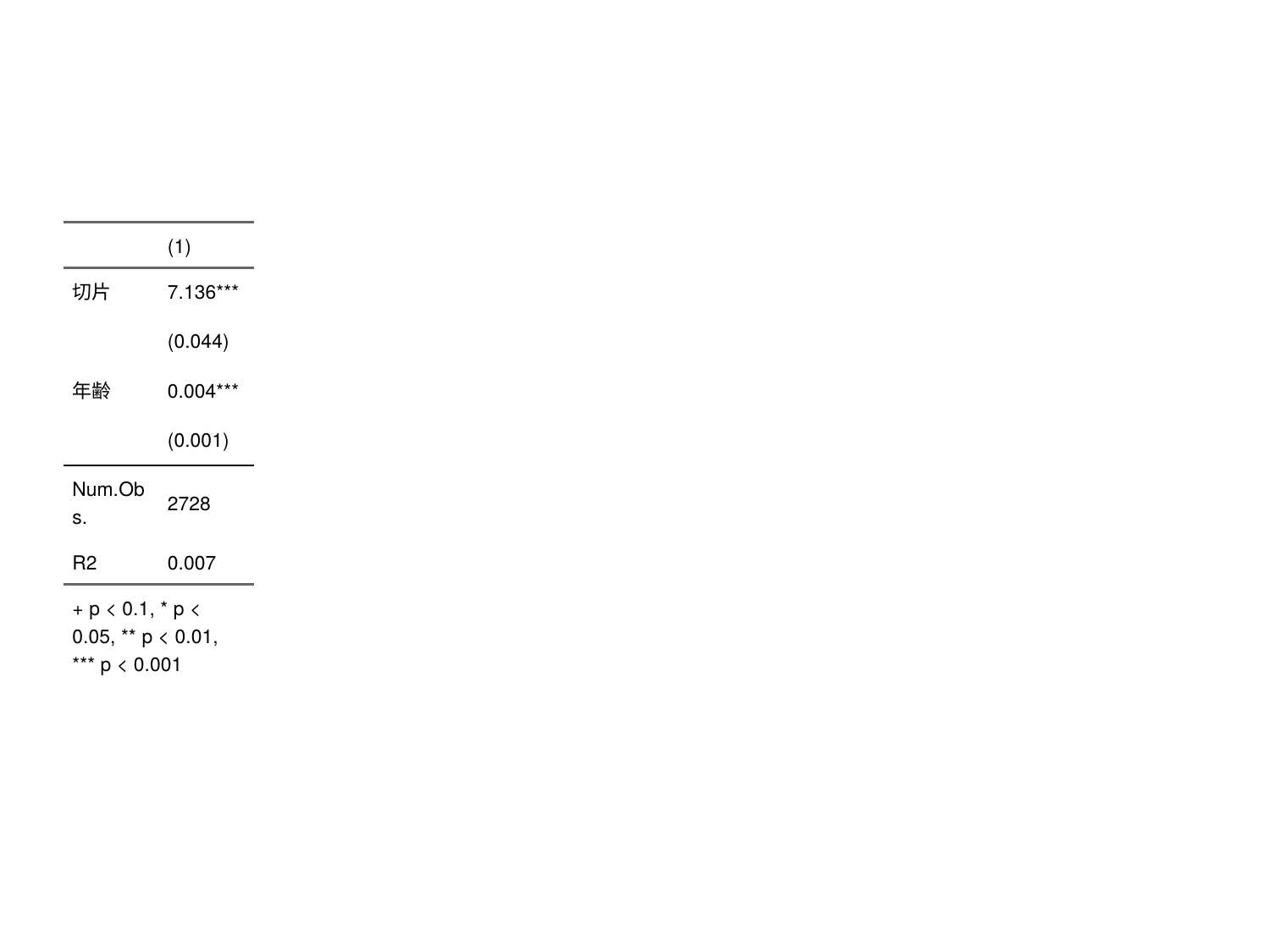

|  | (1) |
| --- | --- |
| 切片 | 7.136\*\*\* |
|  | (0.044) |
| 年齢 | 0.004\*\*\* |
|  | (0.001) |
| Num.Obs. | 2728 |
| R2 | 0.007 |
| + p < 0.1, \* p < 0.05, \*\* p < 0.01, \*\*\* p < 0.001 | + p < 0.1, \* p < 0.05, \*\* p < 0.01, \*\*\* p < 0.001 |